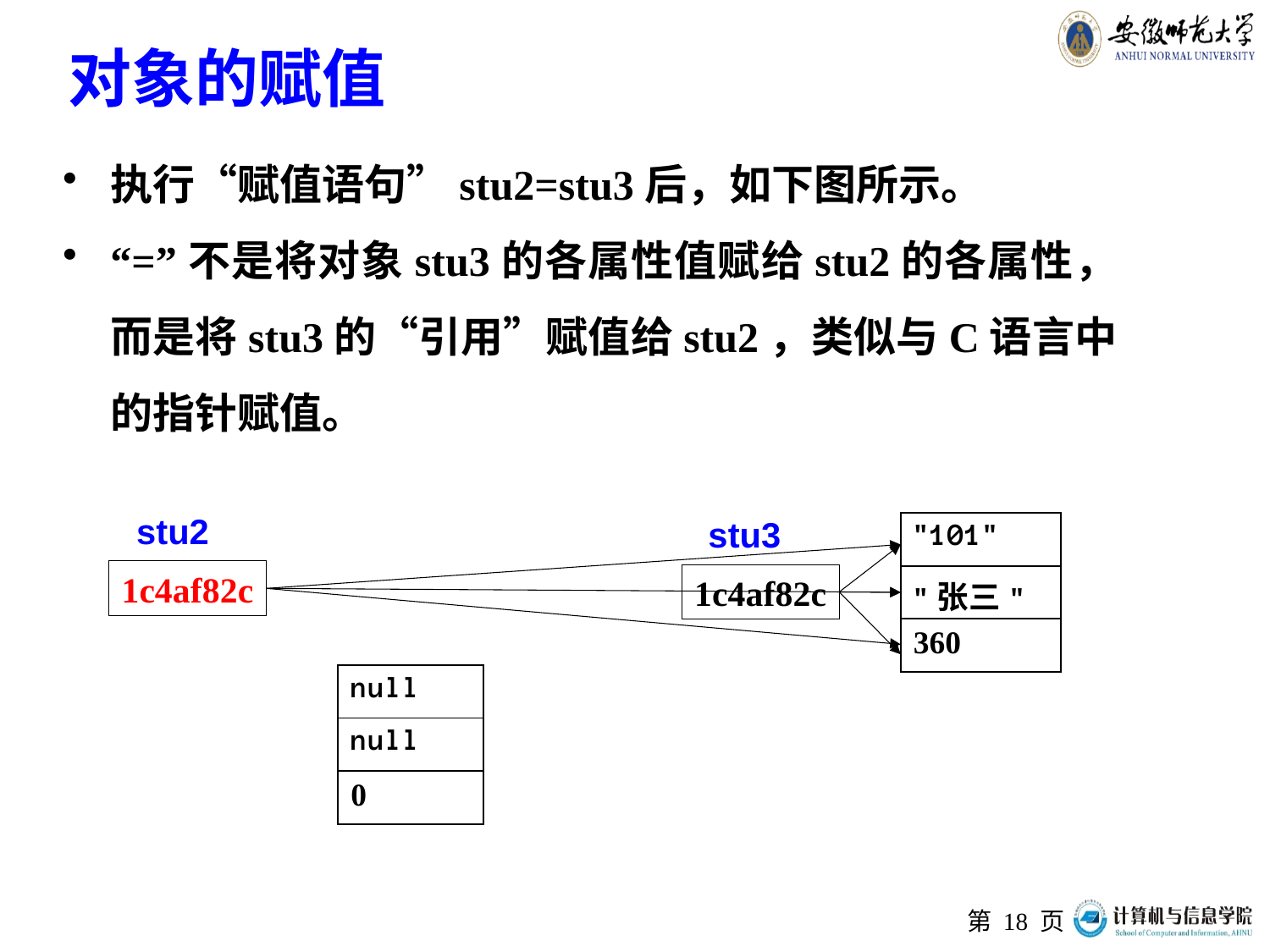

# 对象的赋值
执行“赋值语句”stu2=stu3后，如下图所示。
“=”不是将对象stu3的各属性值赋给stu2的各属性，而是将stu3的“引用”赋值给stu2，类似与C语言中的指针赋值。

stu2
stu3
| "101" |
| --- |
| "张三" |
| 360 |
1c4af82c
1c4af82c
| null |
| --- |
| null |
| 0 |
第 18 页